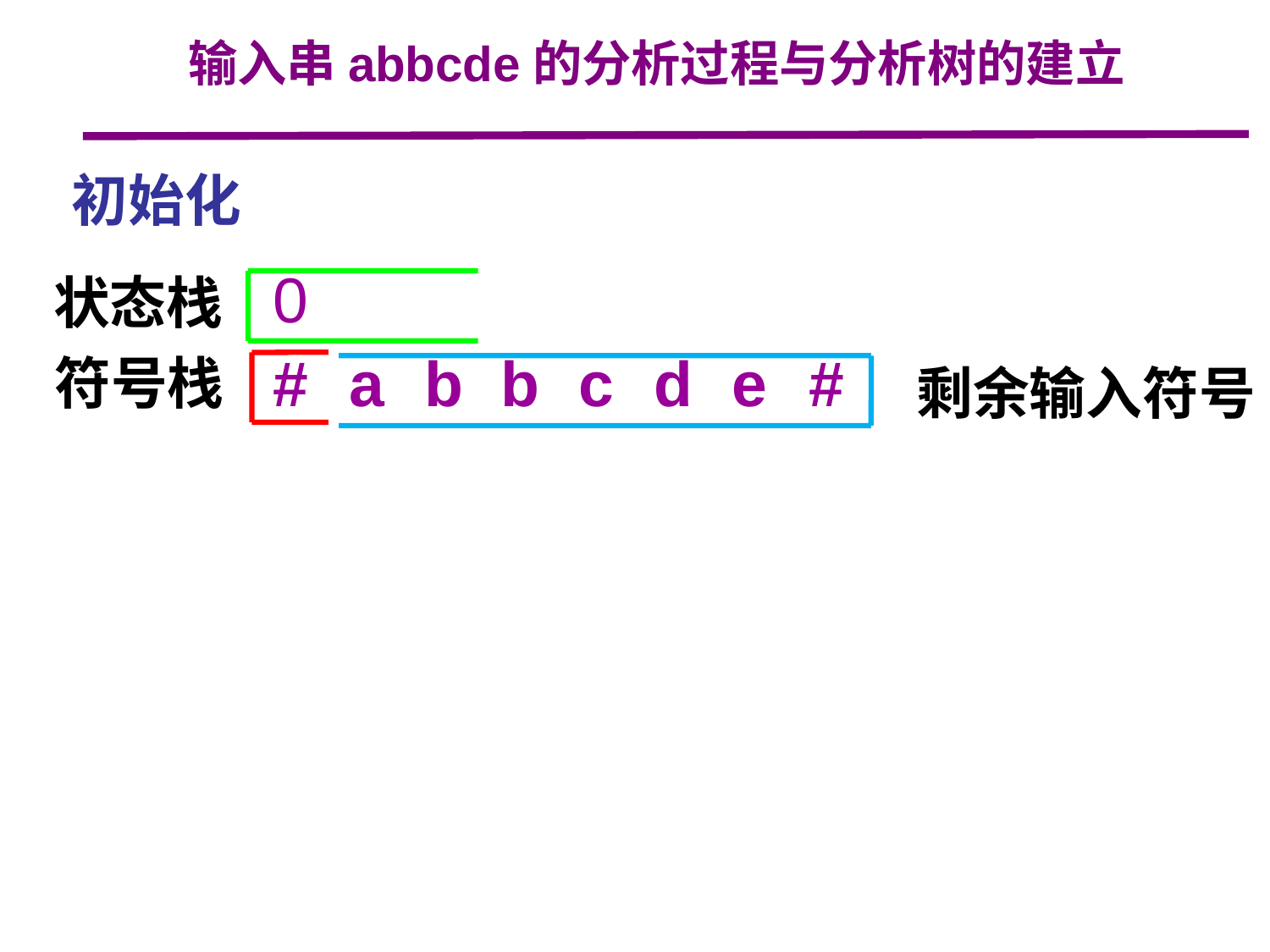

输入串abbcde的分析过程与分析树的建立

初始化

| 0 |  |  |  |  |  |  |  |
| --- | --- | --- | --- | --- | --- | --- | --- |
| # | a | b | b | c | d | e | # |
状态栈
符号栈

剩余输入符号